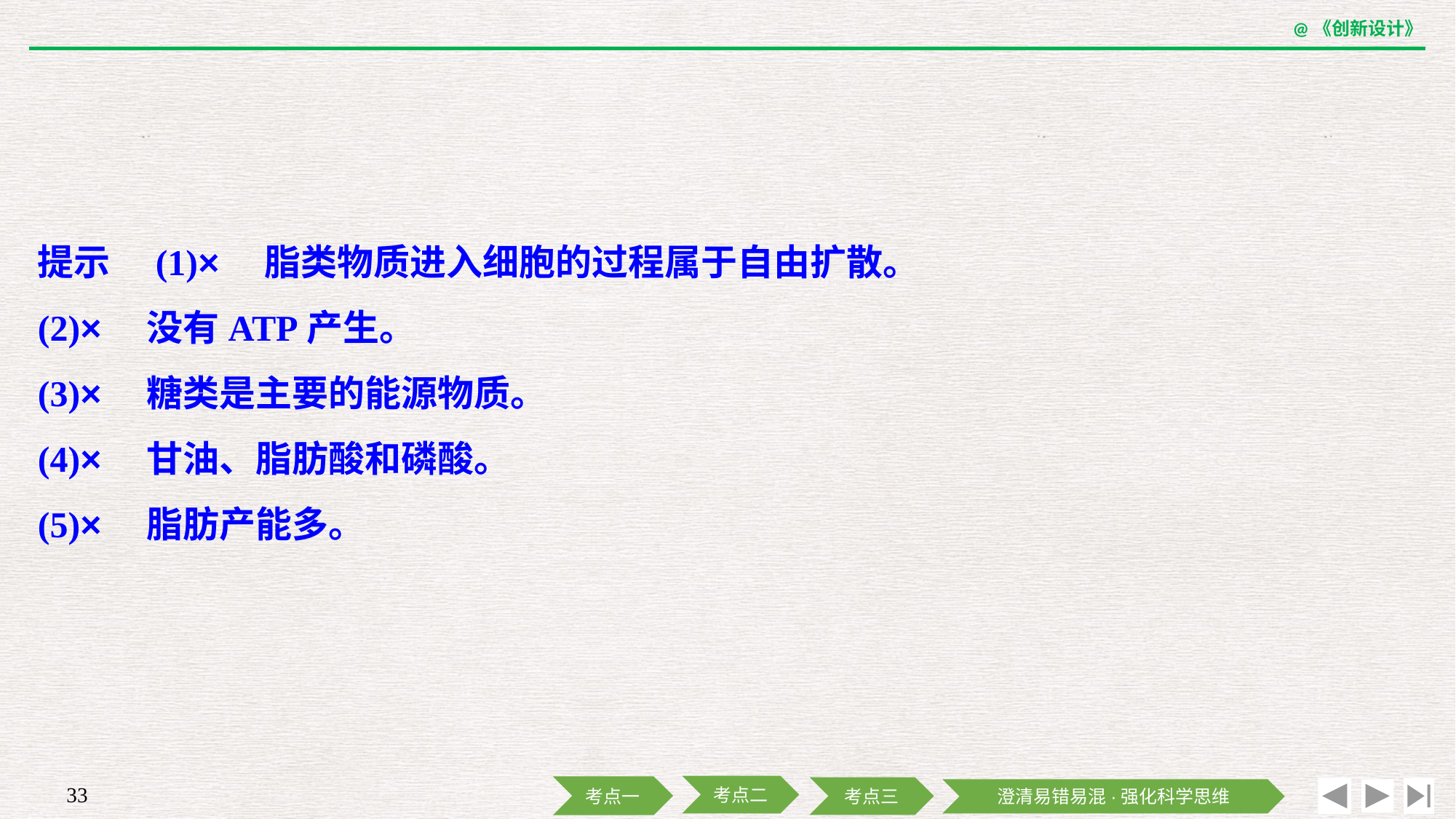

提示　(1)×　脂类物质进入细胞的过程属于自由扩散。
(2)×　没有ATP产生。
(3)×　糖类是主要的能源物质。
(4)×　甘油、脂肪酸和磷酸。
(5)×　脂肪产能多。